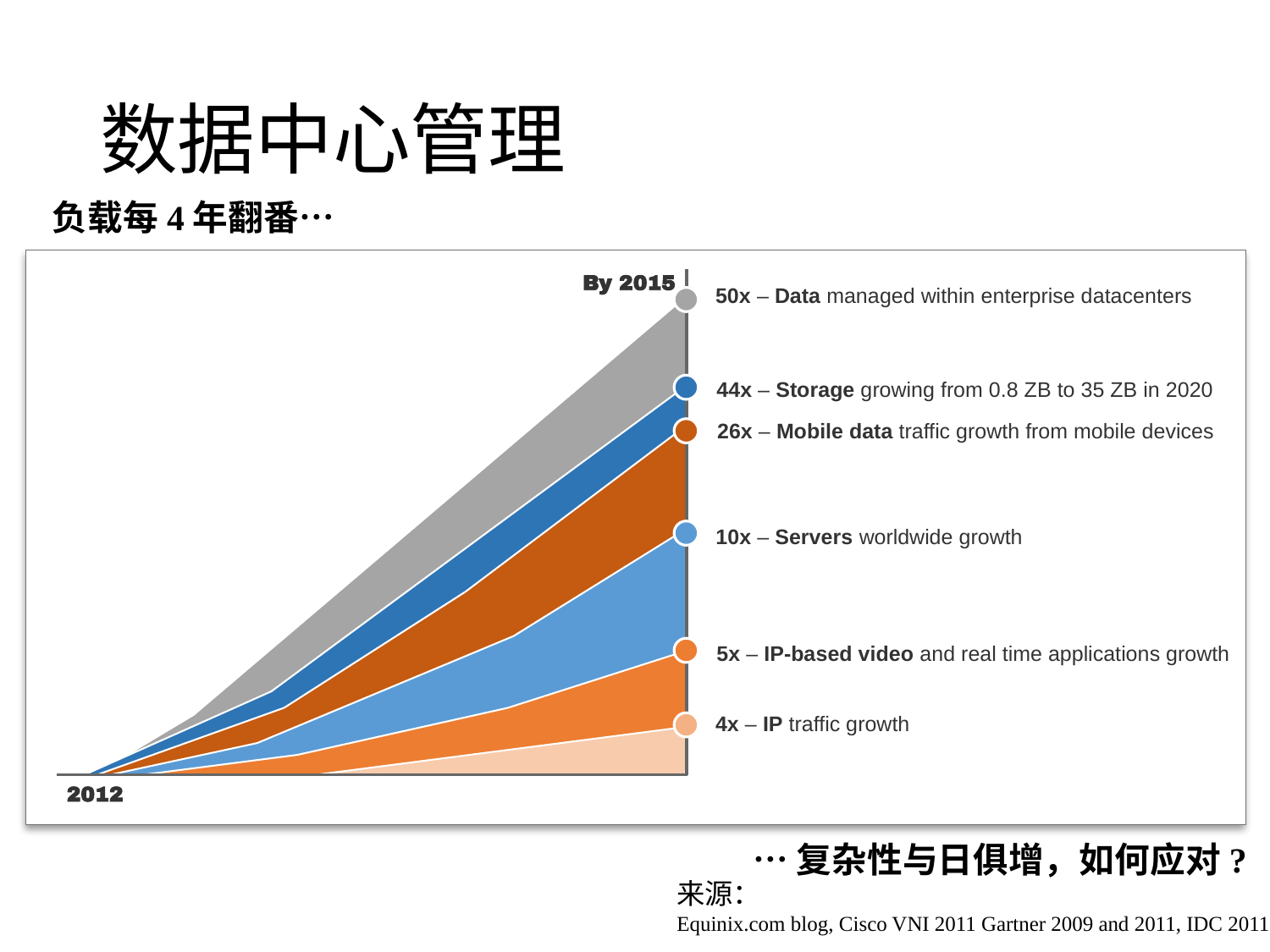

# 数据中心管理
负载每4年翻番…

By 2015
50x – Data managed within enterprise datacenters

44x – Storage growing from 0.8 ZB to 35 ZB in 2020

26x – Mobile data traffic growth from mobile devices

10x – Servers worldwide growth

5x – IP-based video and real time applications growth

4x – IP traffic growth

2012
…复杂性与日俱增，如何应对?
来源：
Equinix.com blog, Cisco VNI 2011 Gartner 2009 and 2011, IDC 2011